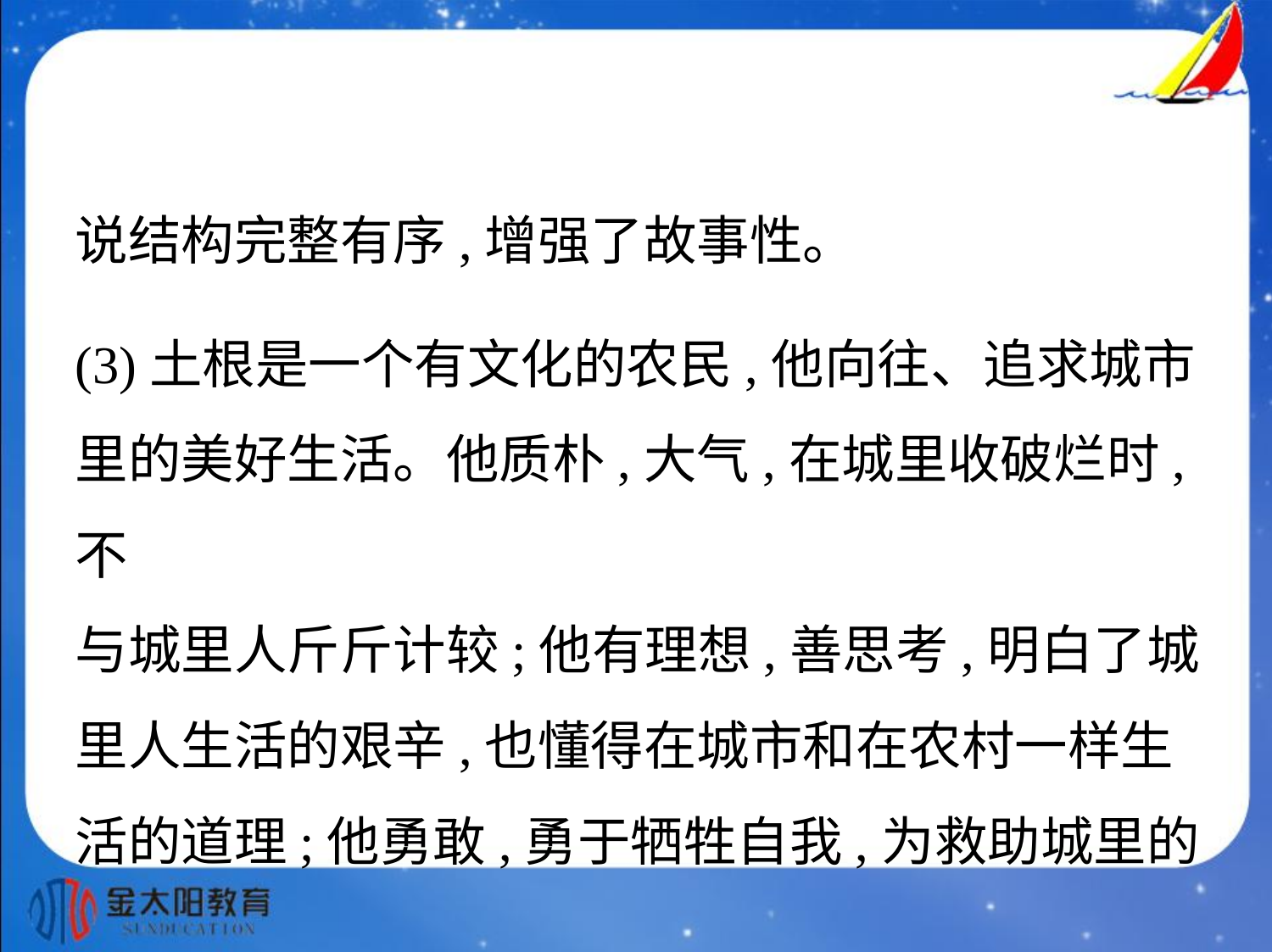

说结构完整有序,增强了故事性。
(3)土根是一个有文化的农民,他向往、追求城市
里的美好生活。他质朴,大气,在城里收破烂时,不
与城里人斤斤计较;他有理想,善思考,明白了城
里人生活的艰辛,也懂得在城市和在农村一样生
活的道理;他勇敢,勇于牺牲自我,为救助城里的